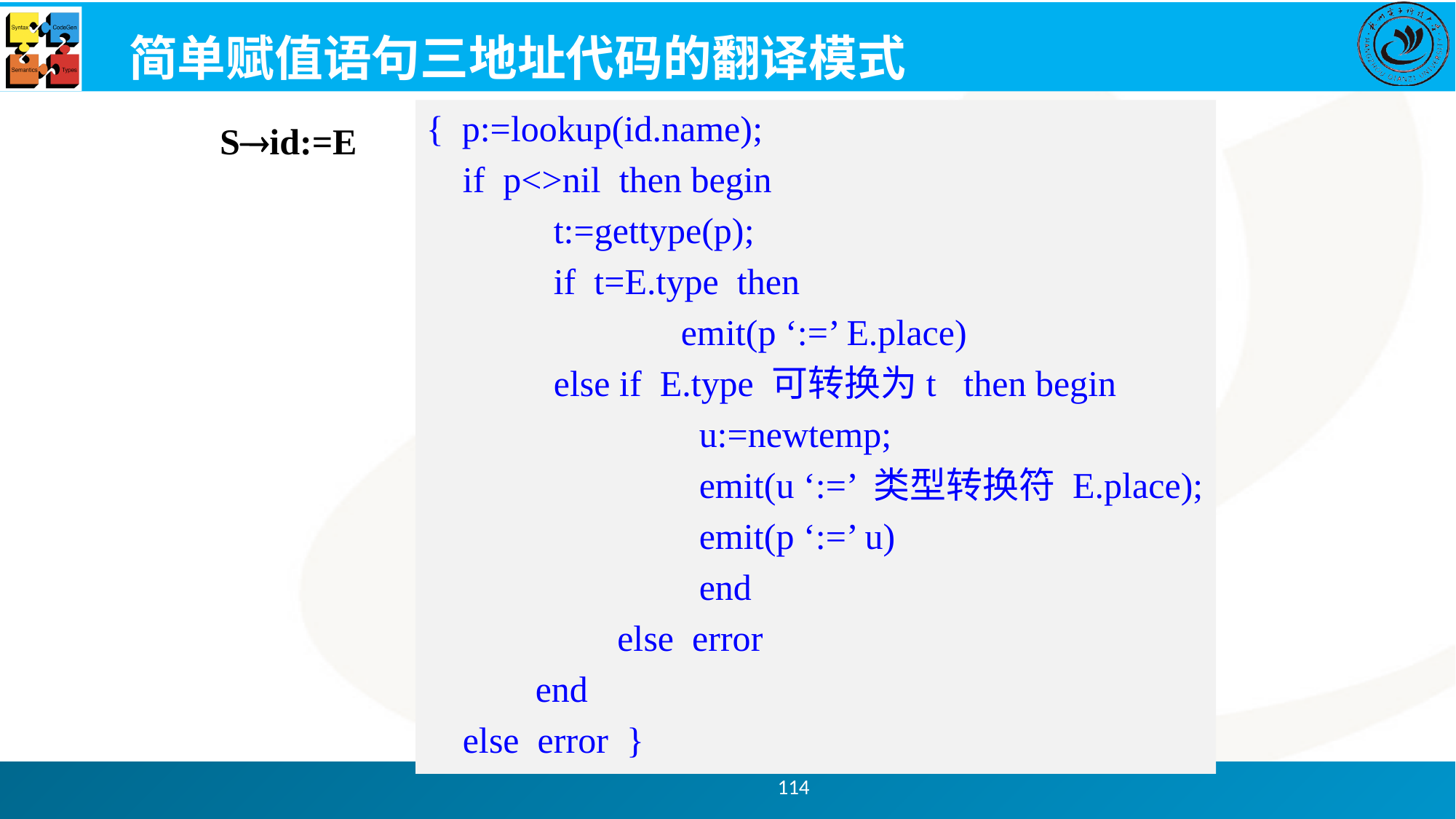

# 简单赋值语句三地址代码的翻译模式
{  p:=lookup(id.name);
    if  p<>nil  then begin
              t:=gettype(p);
              if  t=E.type  then
                      emit(p ‘:=’ E.place)
              else if  E.type 可转换为t   then begin
                        u:=newtemp;
                        emit(u ‘:=’ 类型转换符 E.place);
                        emit(p ‘:=’ u)
                        end
                     else  error
            end
    else  error  }
S→id:=E
114